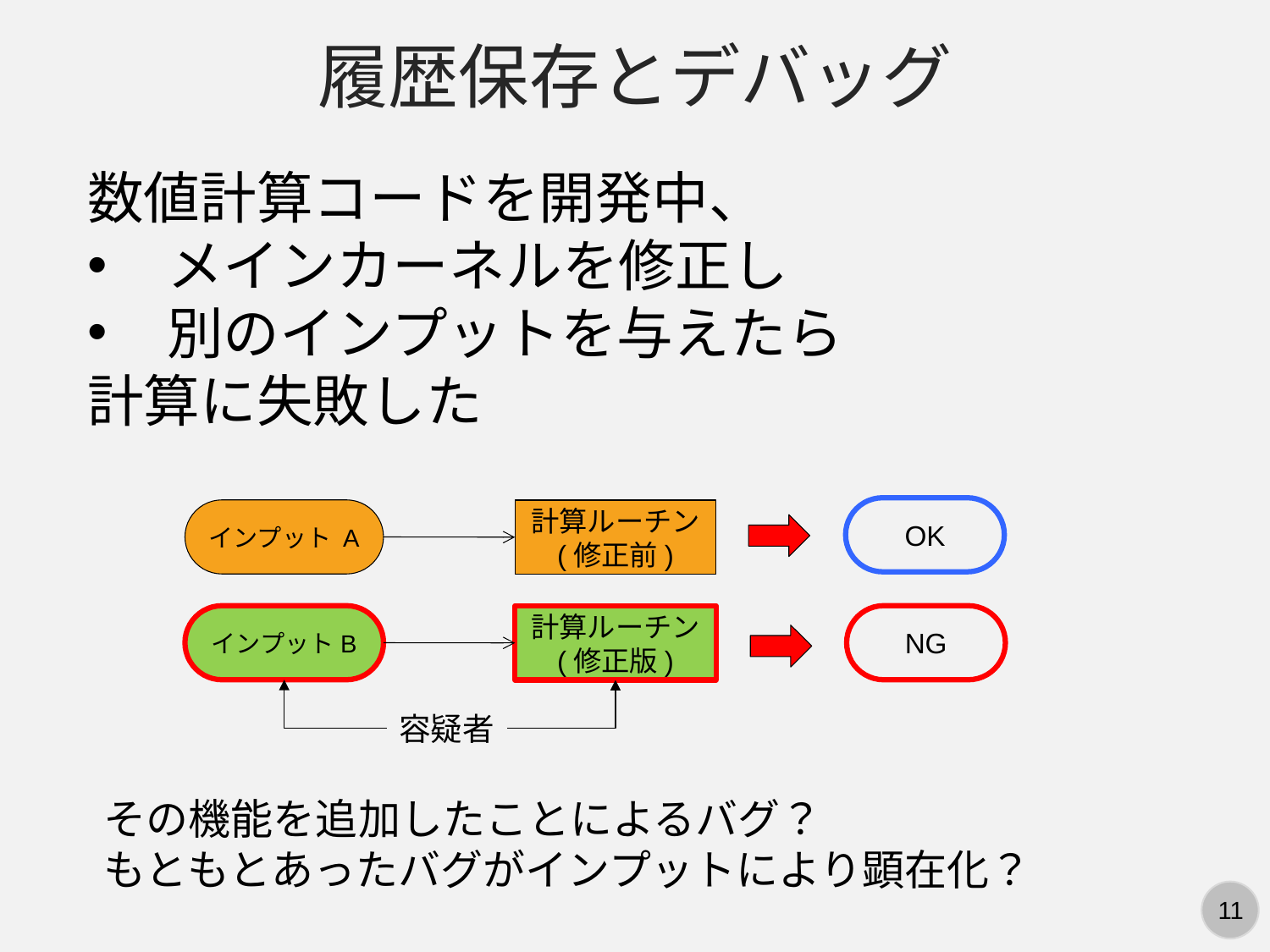

履歴保存とデバッグ
数値計算コードを開発中、
メインカーネルを修正し
別のインプットを与えたら
計算に失敗した
OK
インプット A
計算ルーチン
(修正前)

NG
インプットB
計算ルーチン
(修正版)

容疑者
その機能を追加したことによるバグ？
もともとあったバグがインプットにより顕在化？